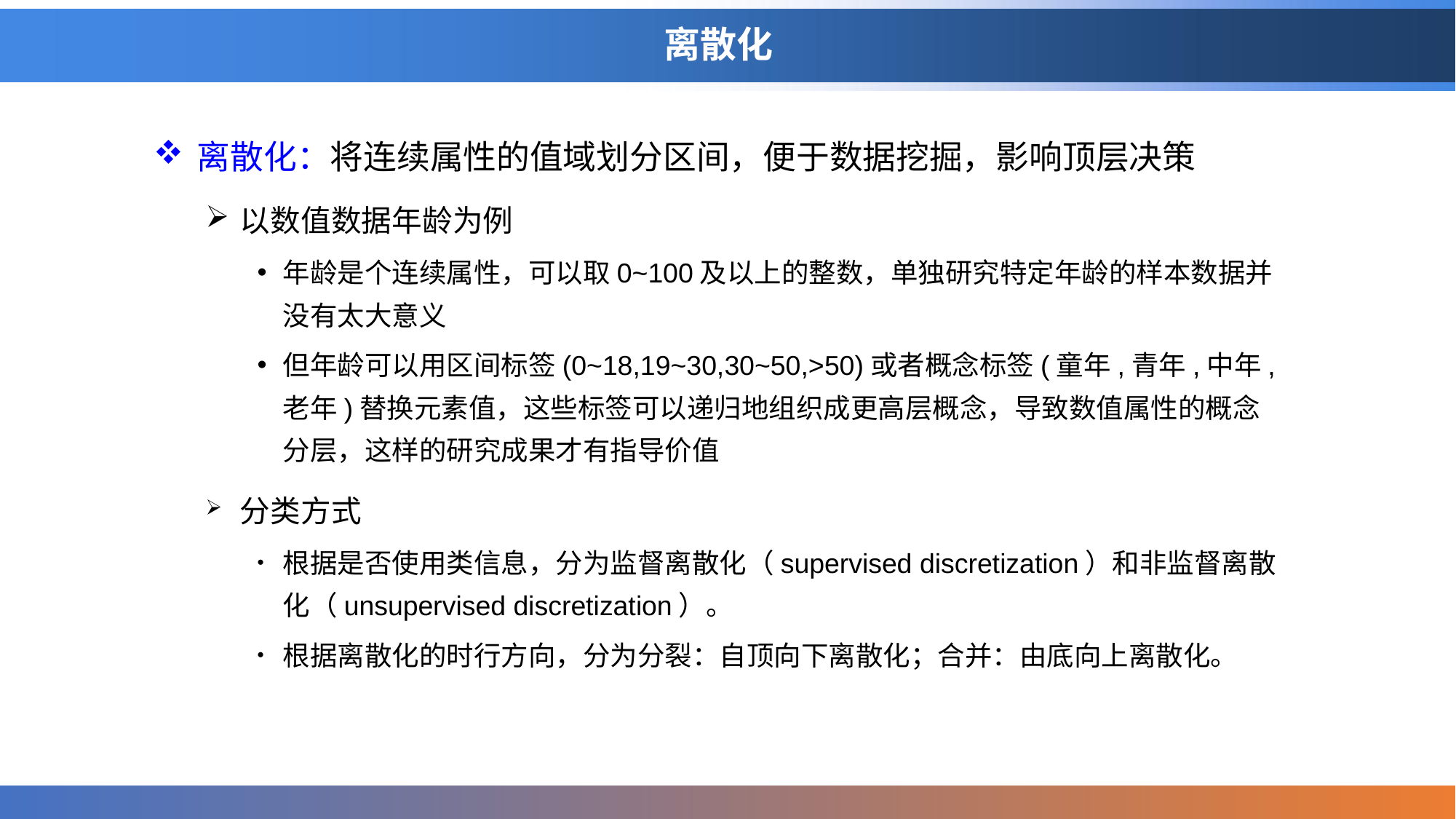

# 离散化
离散化：将连续属性的值域划分区间，便于数据挖掘，影响顶层决策
以数值数据年龄为例
年龄是个连续属性，可以取0~100及以上的整数，单独研究特定年龄的样本数据并没有太大意义
但年龄可以用区间标签(0~18,19~30,30~50,>50)或者概念标签(童年,青年,中年,老年)替换元素值，这些标签可以递归地组织成更高层概念，导致数值属性的概念分层，这样的研究成果才有指导价值
分类方式
根据是否使用类信息，分为监督离散化（supervised discretization）和非监督离散化（unsupervised discretization）。
根据离散化的时行方向，分为分裂：自顶向下离散化；合并：由底向上离散化。